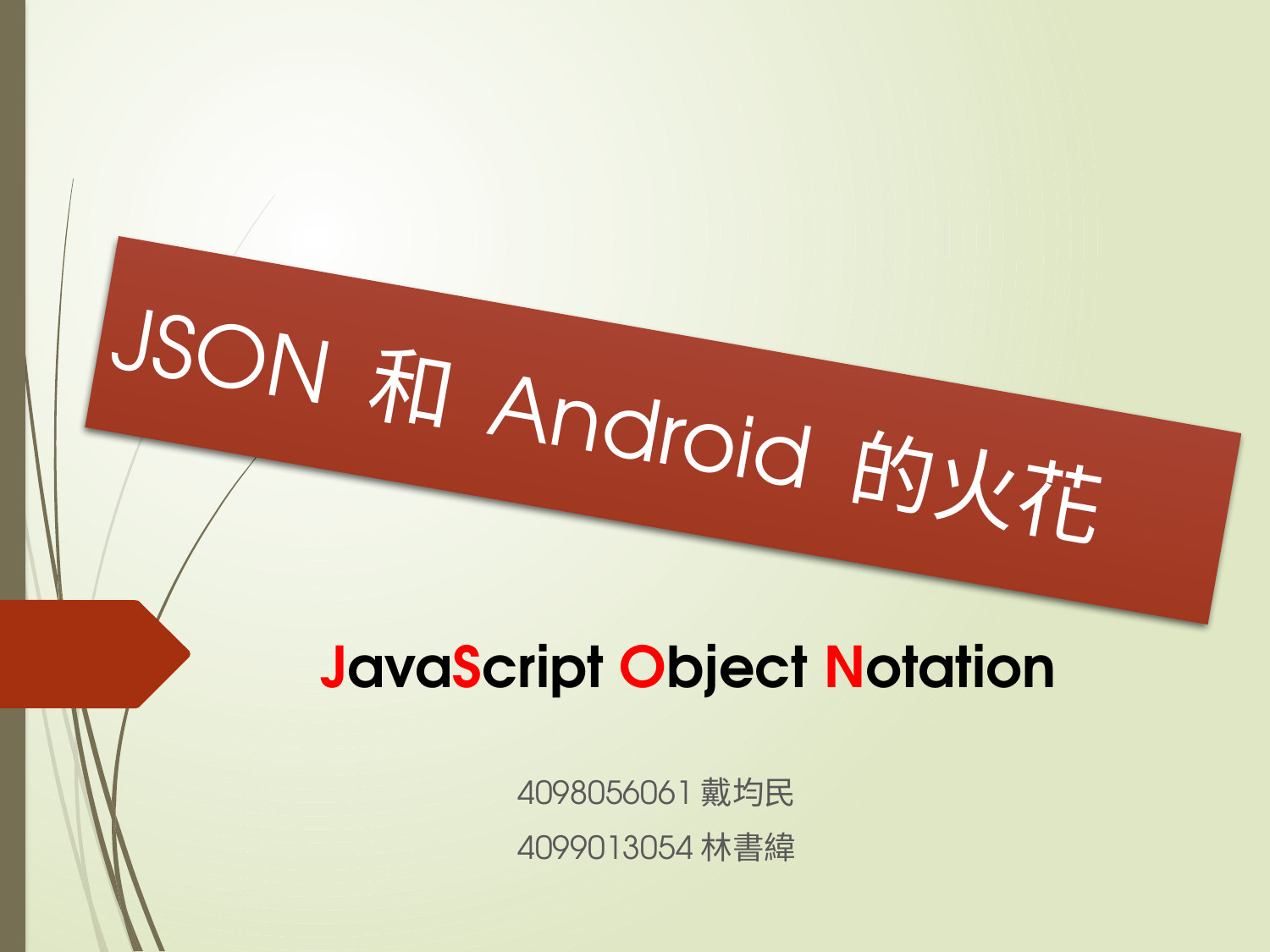

# JSON 和 Android 的火花
JavaScript Object Notation
4098056061戴均民
4099013054林書緯